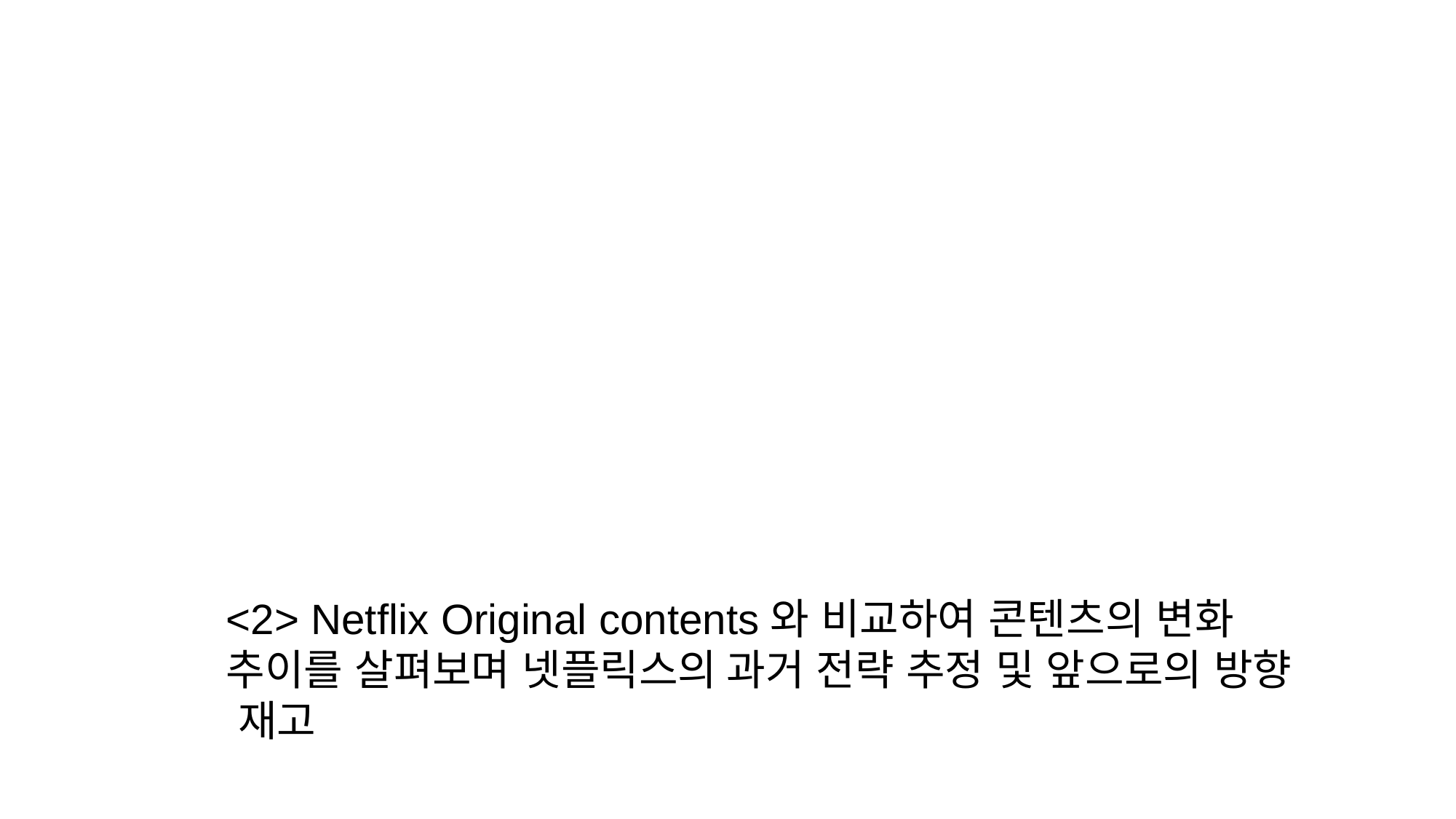

<2> Netflix Original contents와 비교하여 콘텐츠의 변화 추이를 살펴보며 넷플릭스의 과거 전략 추정 및 앞으로의 방향 재고